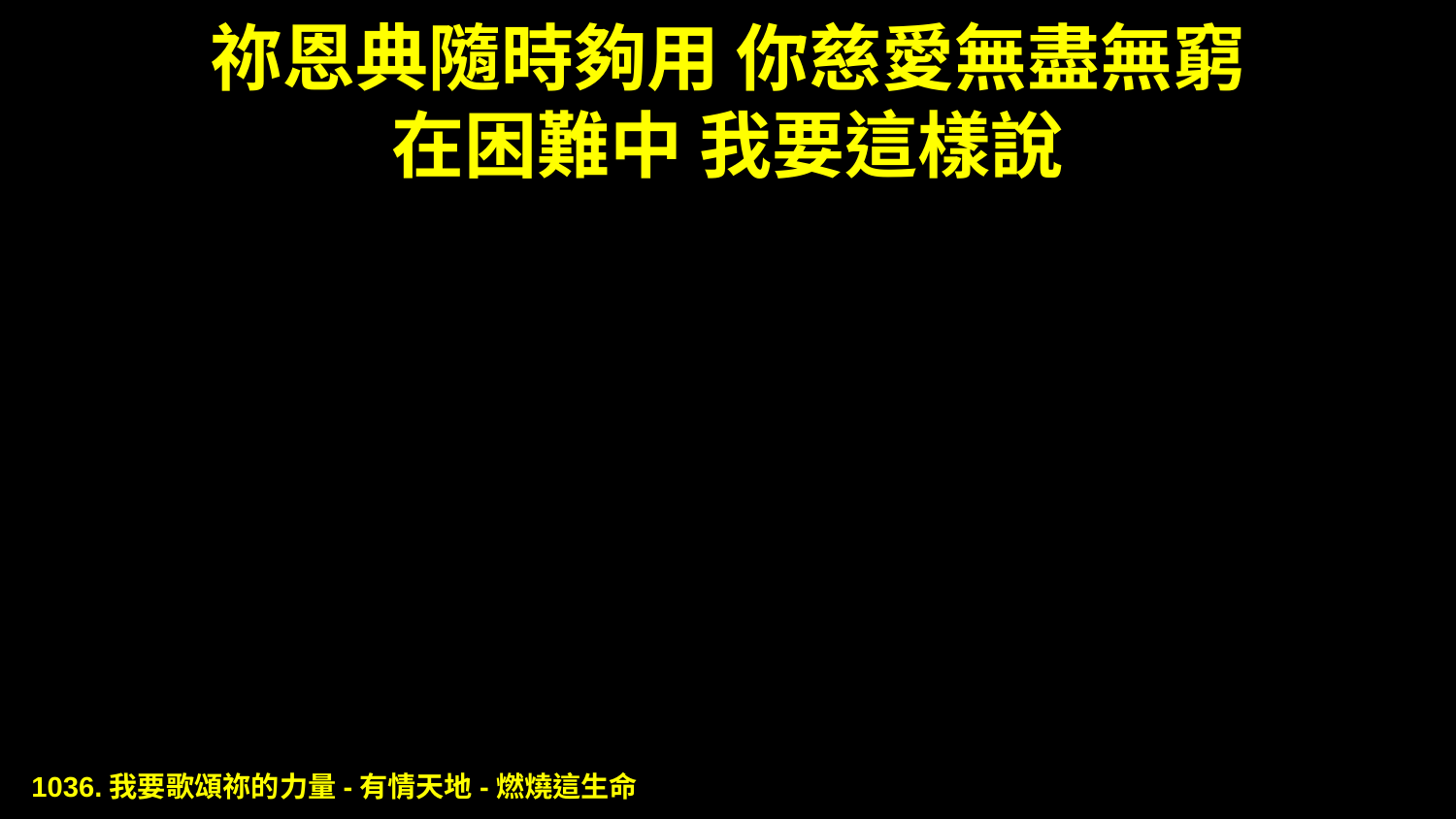

# 祢恩典隨時夠用 你慈愛無盡無窮 在困難中 我要這樣說
1036.我要歌頌祢的力量-有情天地-燃燒這生命